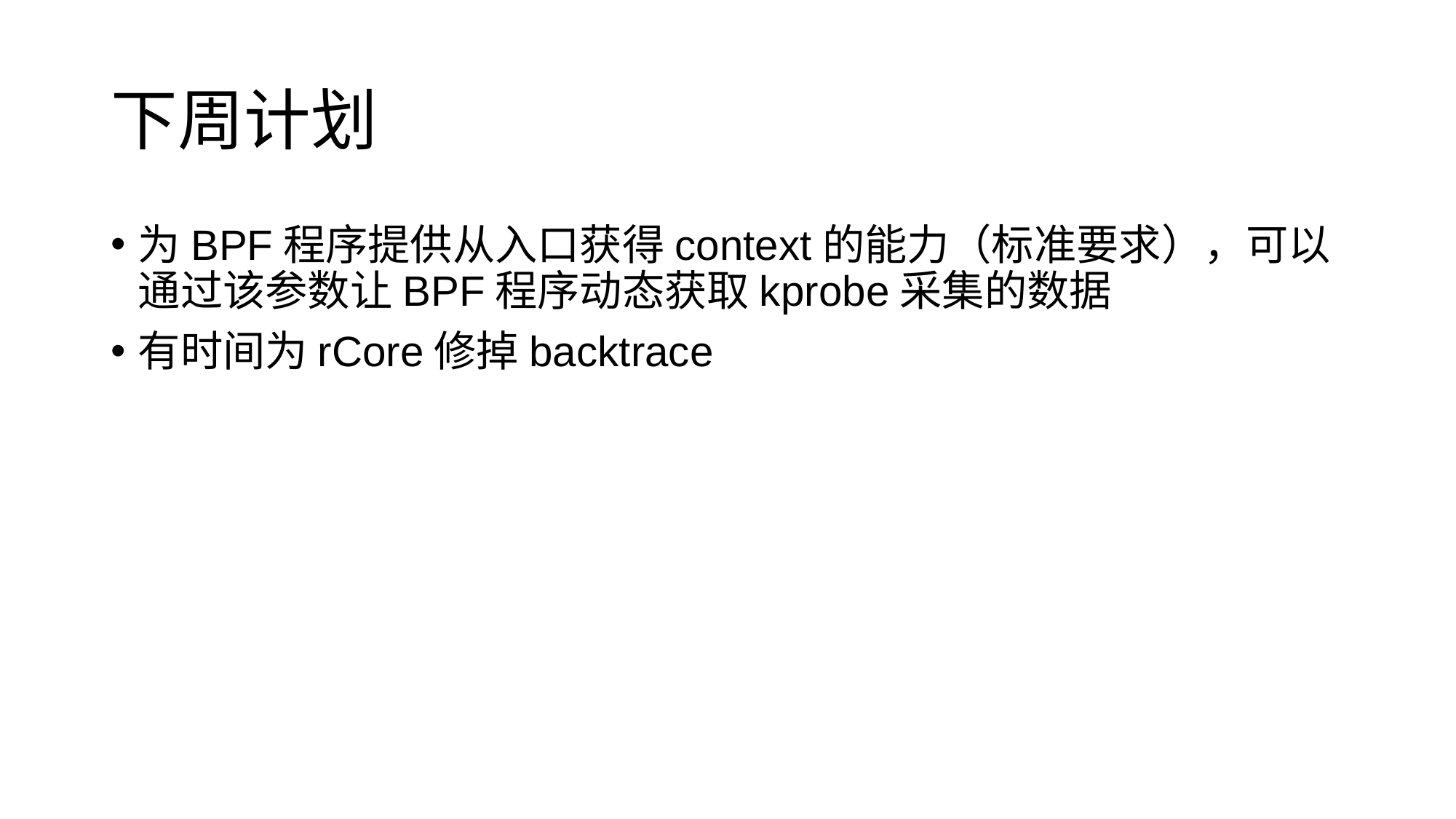

# 下周计划
为BPF程序提供从入口获得context的能力（标准要求），可以通过该参数让BPF程序动态获取kprobe采集的数据
有时间为rCore修掉backtrace